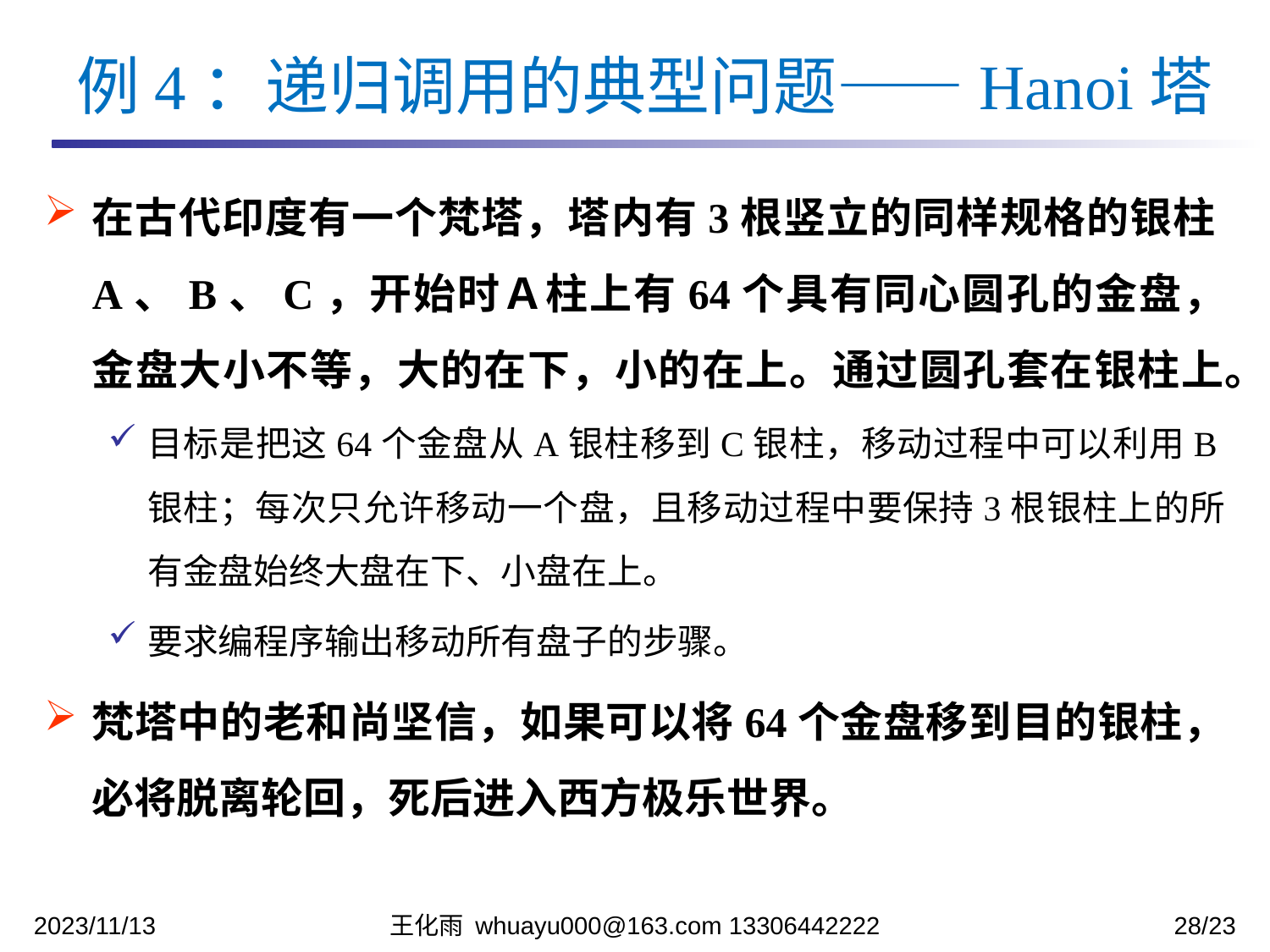

例4：递归调用的典型问题——Hanoi塔
在古代印度有一个梵塔，塔内有3根竖立的同样规格的银柱A、B、C，开始时Ａ柱上有64个具有同心圆孔的金盘，金盘大小不等，大的在下，小的在上。通过圆孔套在银柱上。
目标是把这64个金盘从A银柱移到C银柱，移动过程中可以利用B银柱；每次只允许移动一个盘，且移动过程中要保持3根银柱上的所有金盘始终大盘在下、小盘在上。
要求编程序输出移动所有盘子的步骤。
梵塔中的老和尚坚信，如果可以将64个金盘移到目的银柱，必将脱离轮回，死后进入西方极乐世界。
2023/11/13
王化雨 whuayu000@163.com 13306442222
28/23